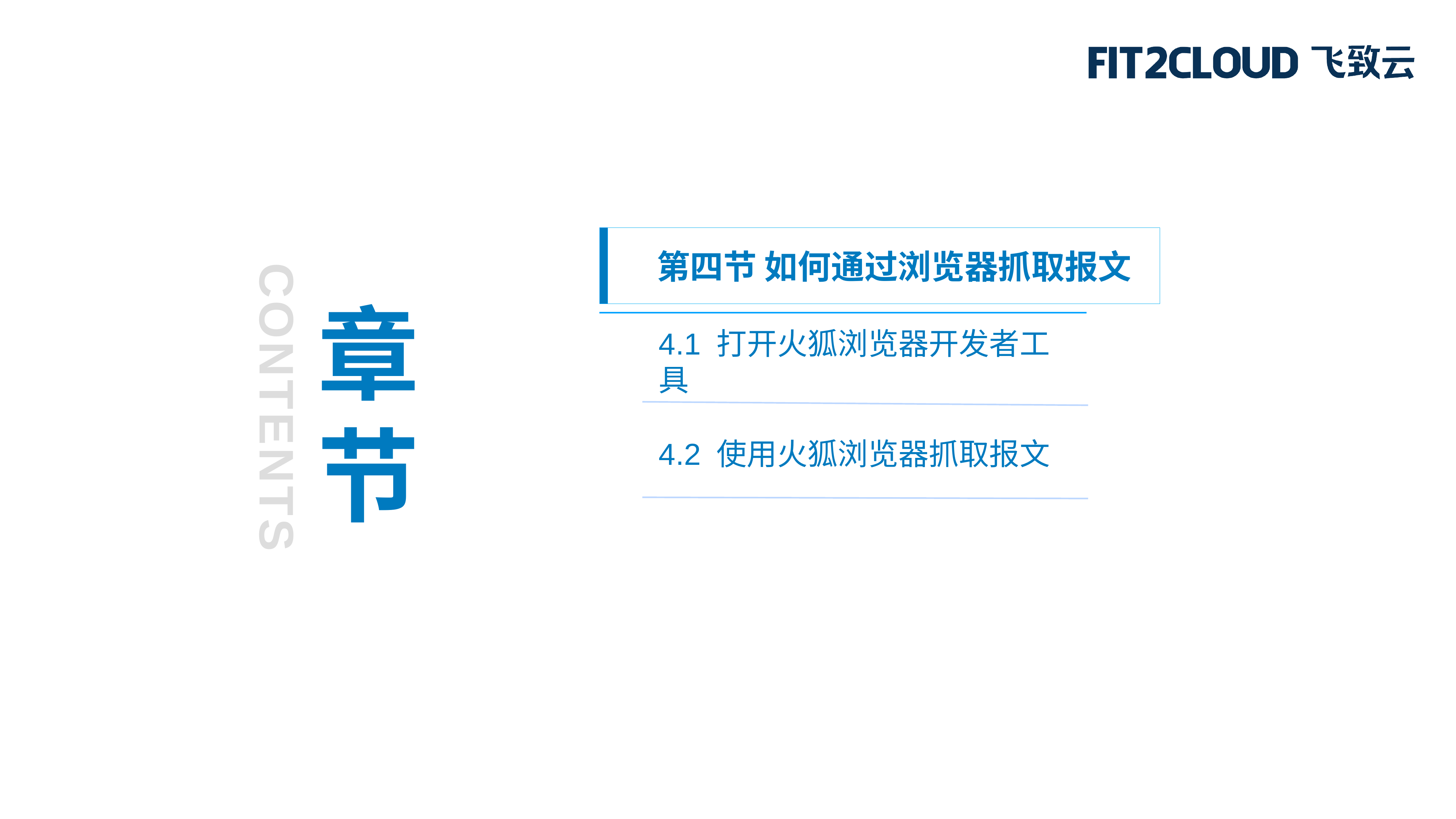

第四节 如何通过浏览器抓取报文
章
节

4.1 打开火狐浏览器开发者工具
CONTENTS

4.2 使用火狐浏览器抓取报文